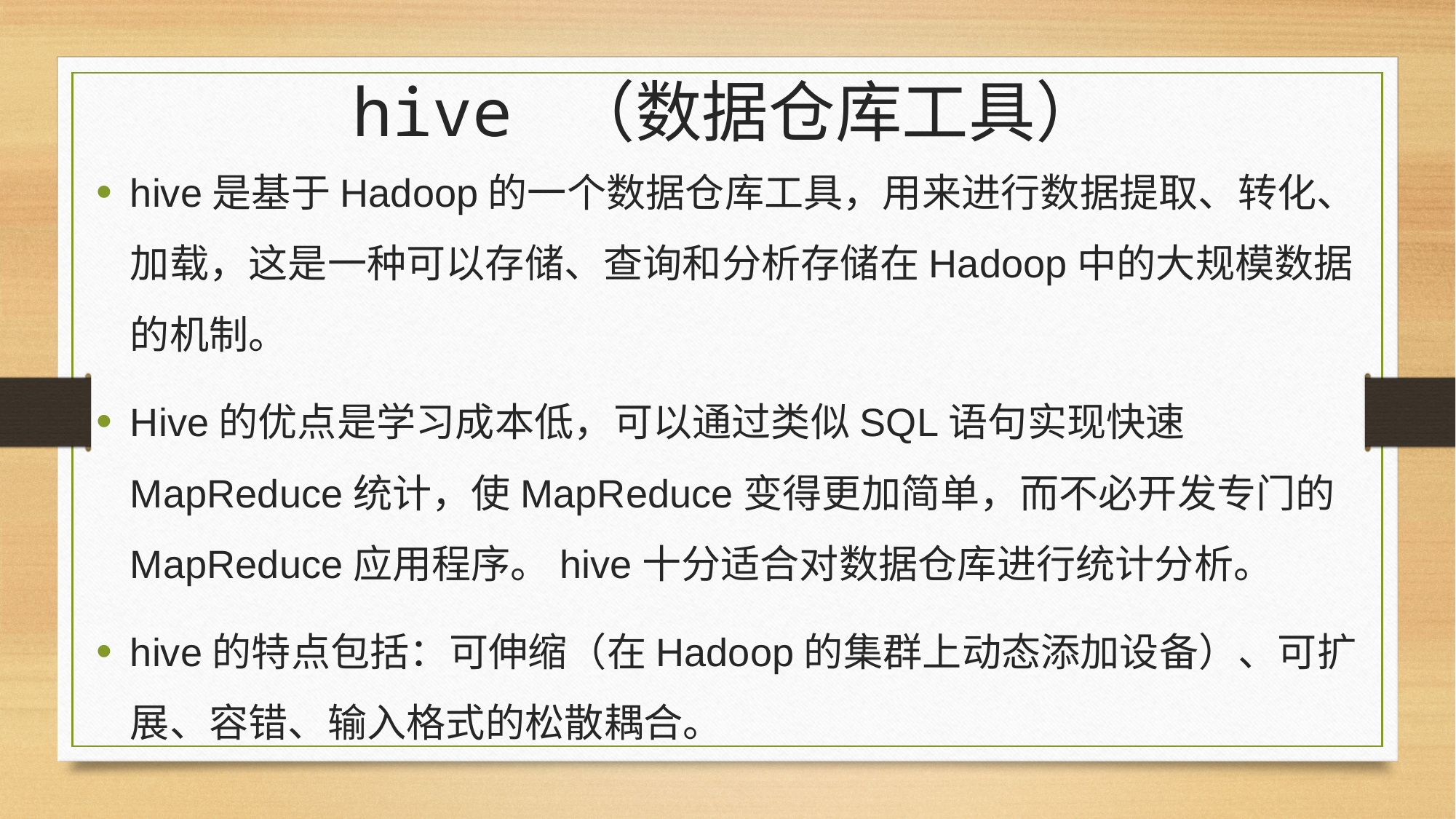

# hive （数据仓库工具）
hive是基于Hadoop的一个数据仓库工具，用来进行数据提取、转化、加载，这是一种可以存储、查询和分析存储在Hadoop中的大规模数据的机制。
Hive的优点是学习成本低，可以通过类似SQL语句实现快速MapReduce统计，使MapReduce变得更加简单，而不必开发专门的MapReduce应用程序。hive十分适合对数据仓库进行统计分析。
hive的特点包括：可伸缩（在Hadoop的集群上动态添加设备）、可扩展、容错、输入格式的松散耦合。